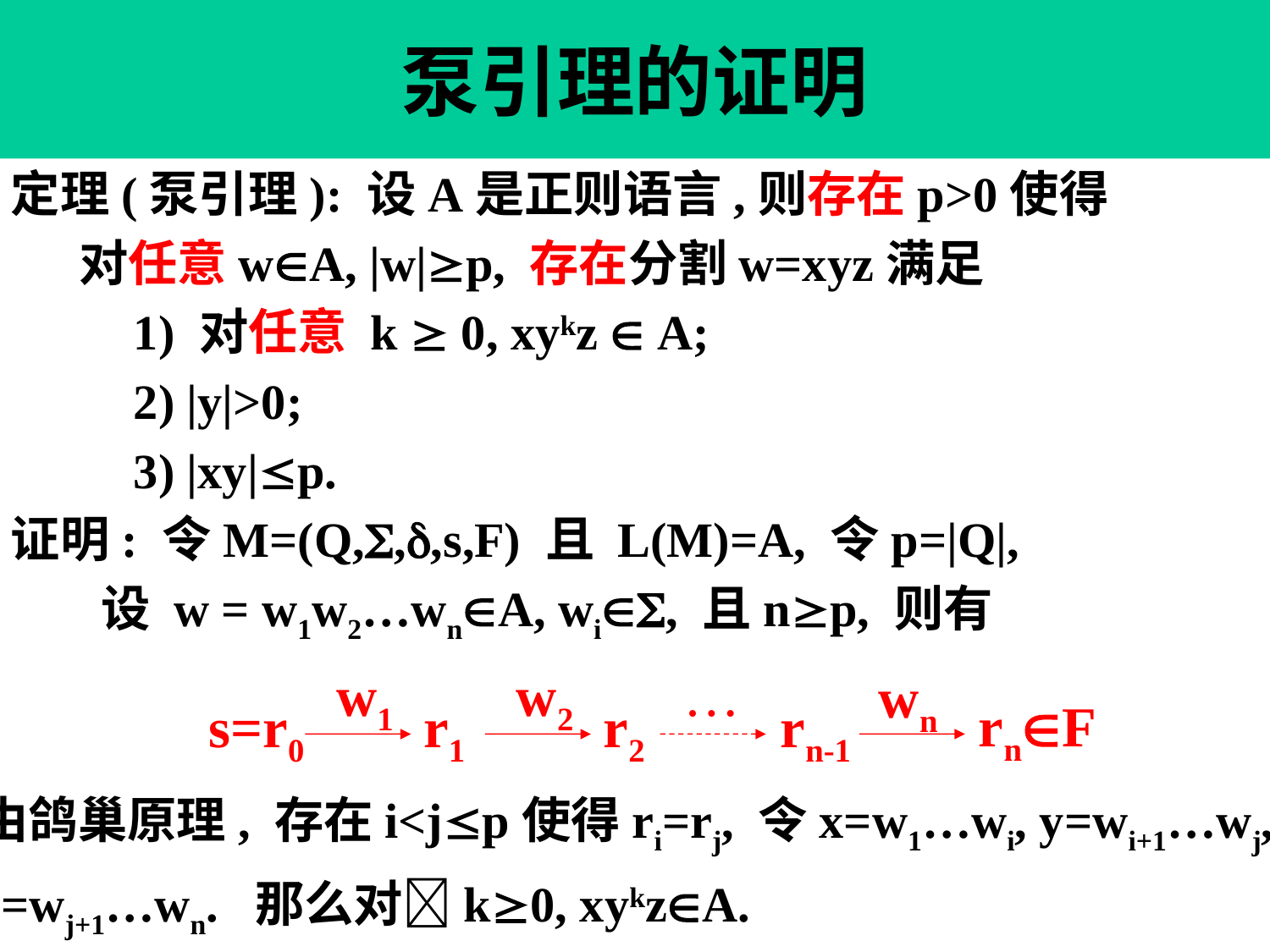

# 泵引理的证明
定理(泵引理): 设A是正则语言,则存在p>0使得
     对任意w∈A, |w|≥p, 存在分割w=xyz满足
          1) 对任意 k ≥ 0, xykz ∈ A;
          2) |y|>0;
          3) |xy|≤p.
证明: 令M=(Q,Σ,δ,s,F) 且 L(M)=A, 令p=|Q|,
       设 w = w1w2…wn∈A, wi∈Σ, 且n≥p, 则有
w1
w2
…
wn
rn∈F
s=r0
r1
r2
rn-1

由鸽巢原理, 存在i<j≤p使得ri=rj, 令x=w1…wi, y=wi+1…wj,
z=wj+1…wn.  那么对∀k≥0, xykz∈A.